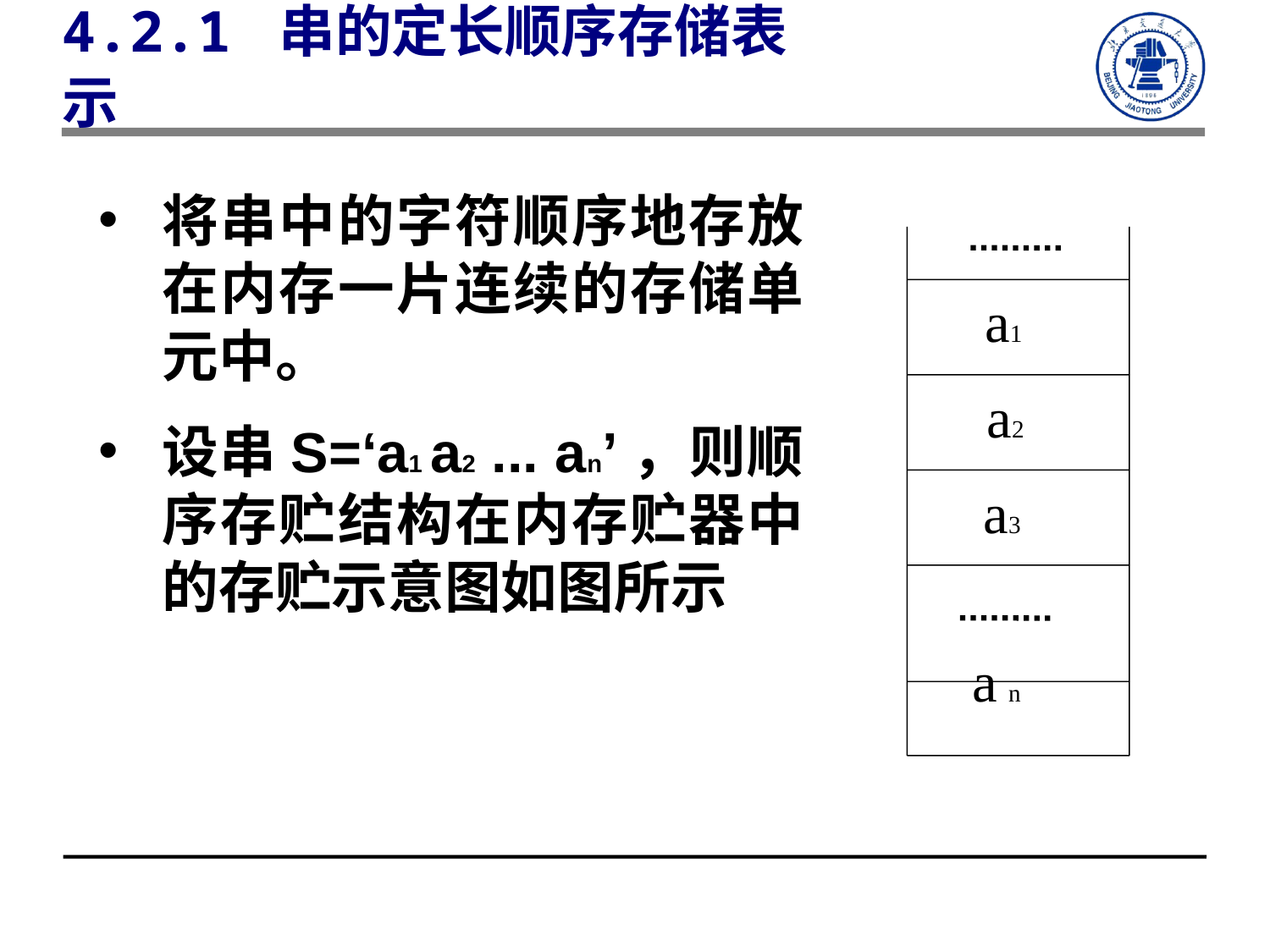

4.2.1 串的定长顺序存储表示
将串中的字符顺序地存放在内存一片连续的存储单元中。
设串S=‘a1 a2  ... an’，则顺序存贮结构在内存贮器中的存贮示意图如图所示

    a1
    a2
    a3

   a n